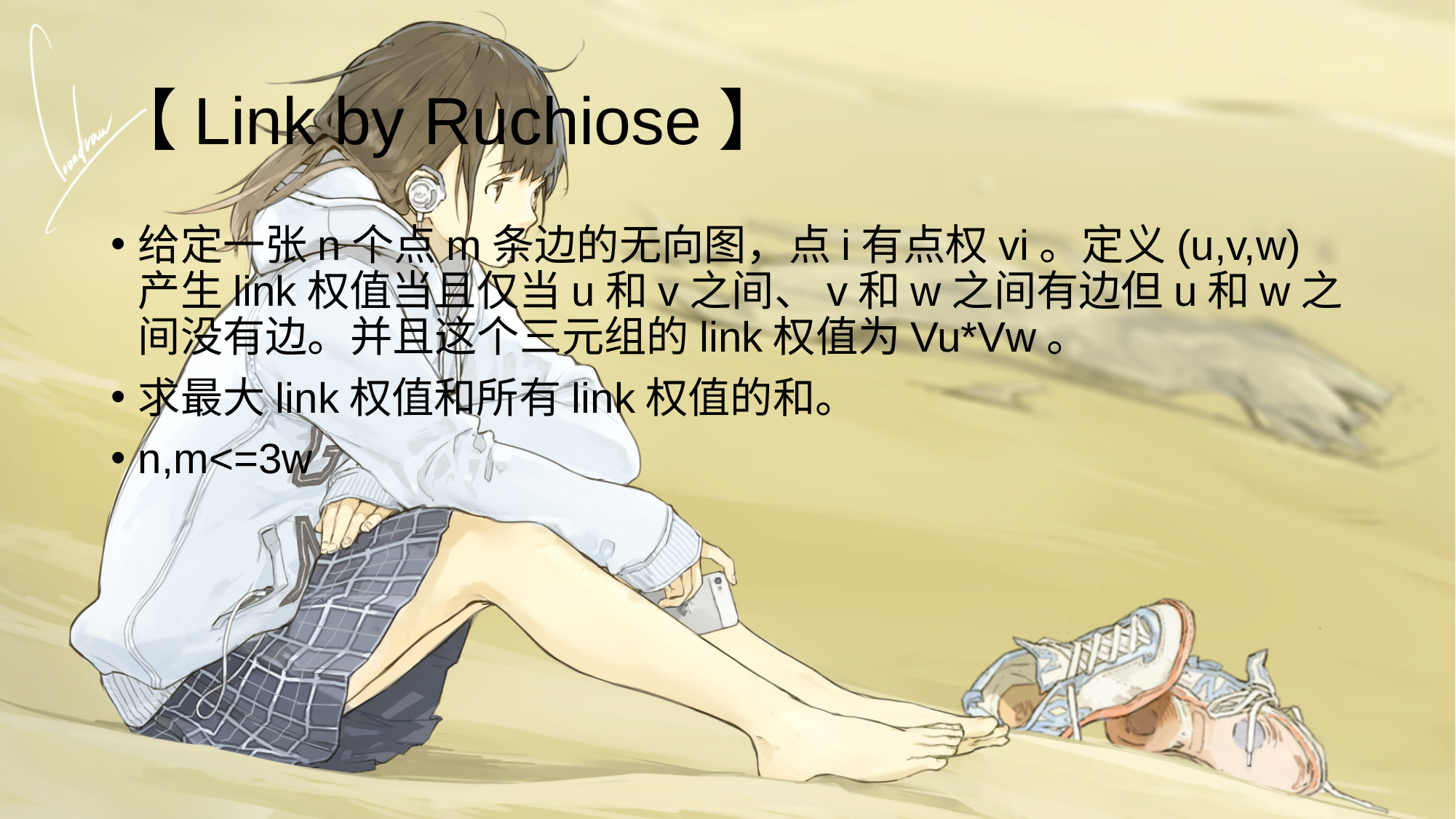

# 【Link by Ruchiose】
给定一张n个点m条边的无向图，点i有点权vi。定义(u,v,w)产生link权值当且仅当u和v之间、v和w之间有边但u和w之间没有边。并且这个三元组的link权值为Vu*Vw。
求最大link权值和所有link权值的和。
n,m<=3w